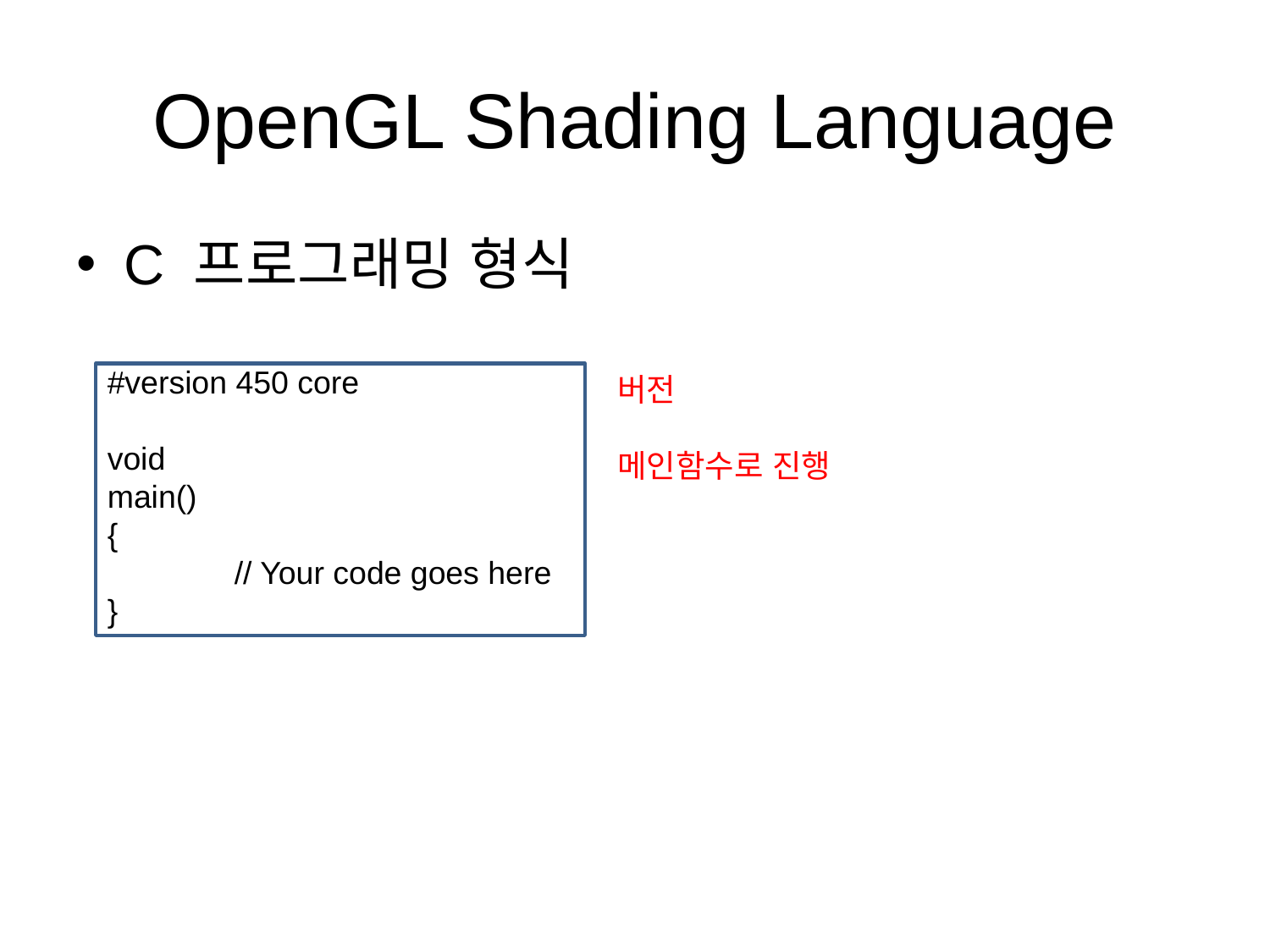

# OpenGL Shading Language
C 프로그래밍 형식
#version 450 core

void
main()
{
	// Your code goes here
}

버전

메인함수로 진행